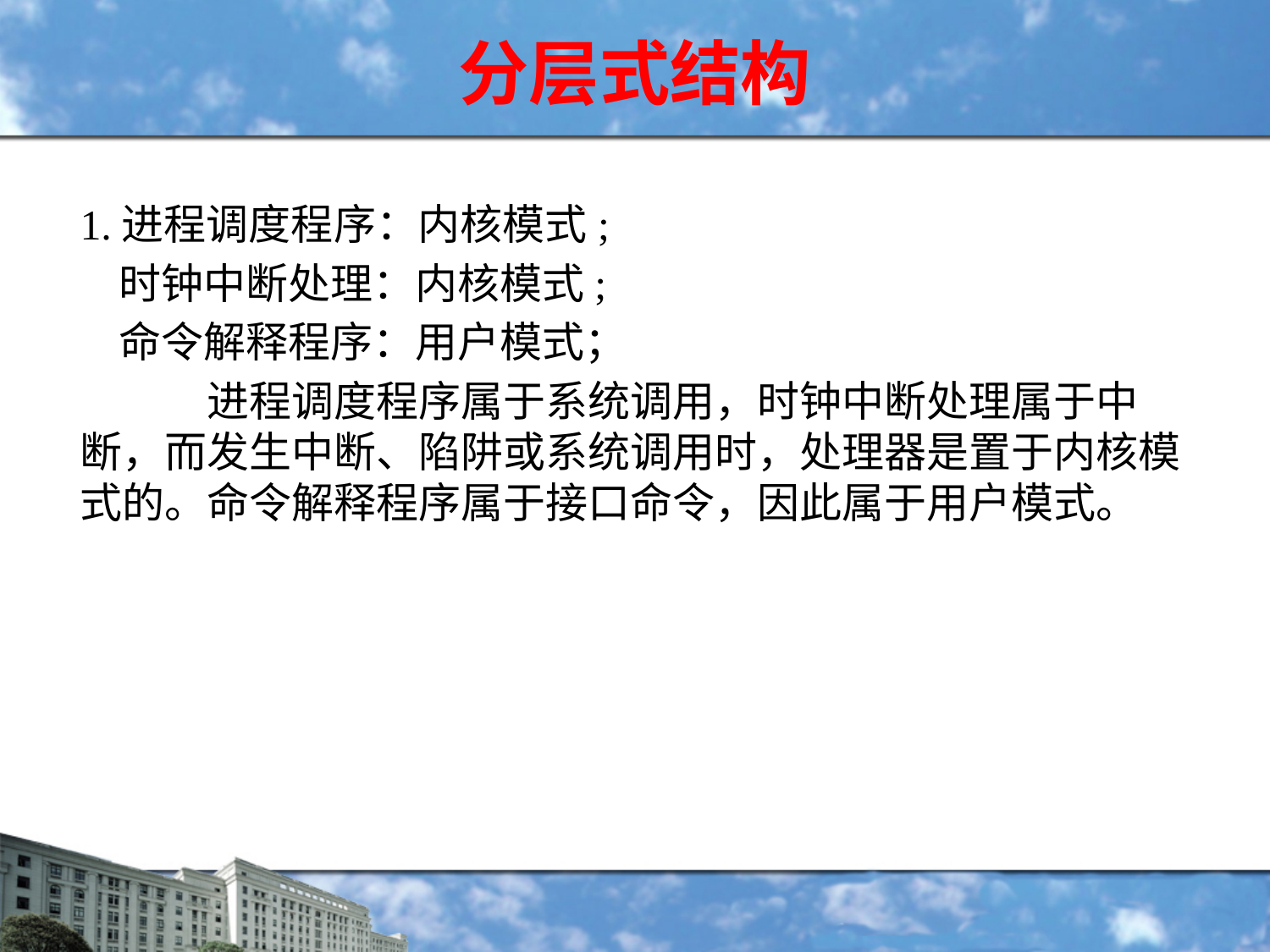

# 分层式结构
1.进程调度程序：内核模式;
   时钟中断处理：内核模式;
   命令解释程序：用户模式；
	进程调度程序属于系统调用，时钟中断处理属于中断，而发生中断、陷阱或系统调用时，处理器是置于内核模式的。命令解释程序属于接口命令，因此属于用户模式。